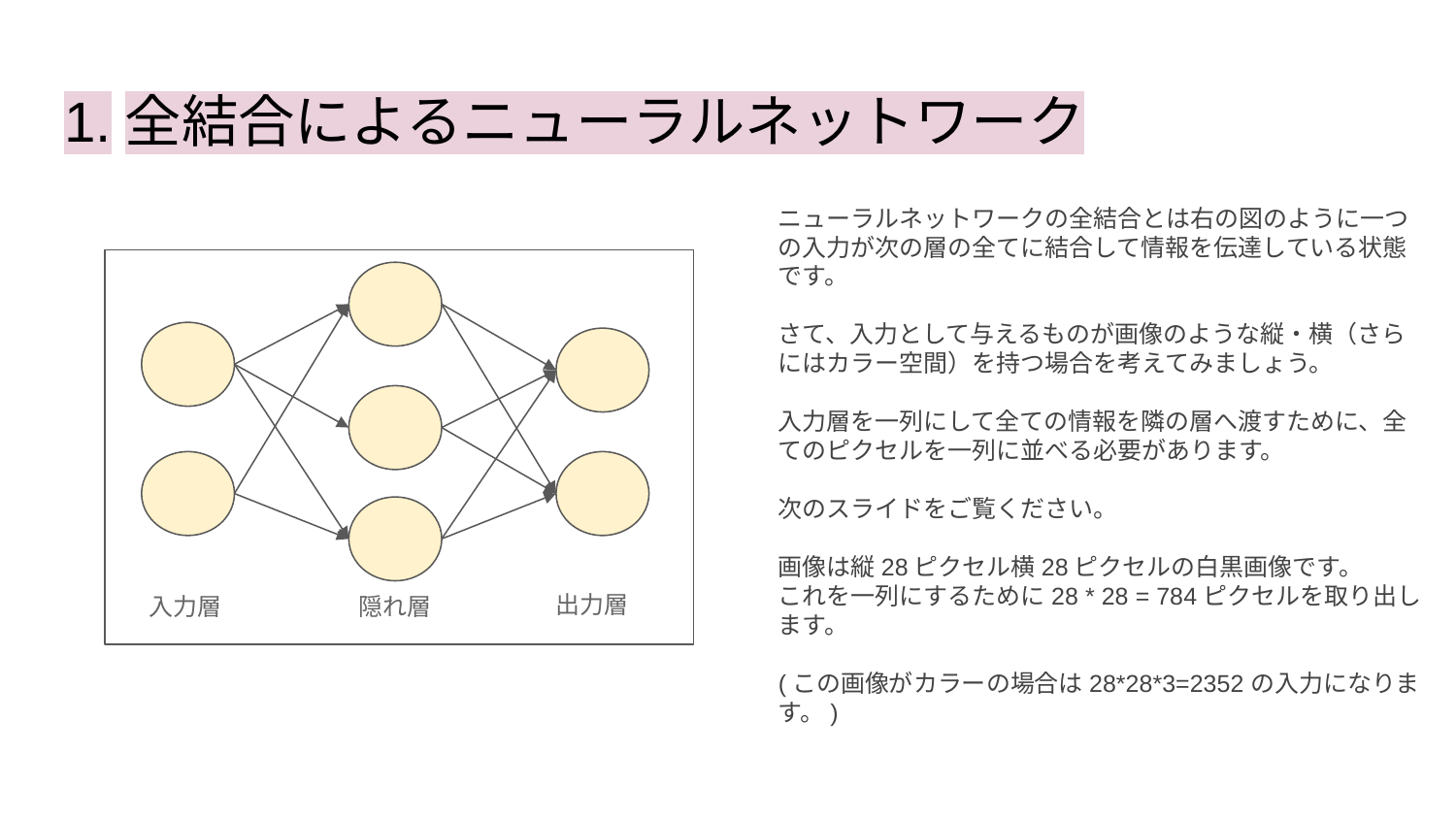

# 1.全結合によるニューラルネットワーク
ニューラルネットワークの全結合とは右の図のように一つの入力が次の層の全てに結合して情報を伝達している状態です。

さて、入力として与えるものが画像のような縦・横（さらにはカラー空間）を持つ場合を考えてみましょう。

入力層を一列にして全ての情報を隣の層へ渡すために、全てのピクセルを一列に並べる必要があります。

次のスライドをご覧ください。

画像は縦28ピクセル横28ピクセルの白黒画像です。
これを一列にするために28 * 28 = 784ピクセルを取り出します。

(この画像がカラーの場合は28*28*3=2352の入力になります。)

出力層
入力層
隠れ層